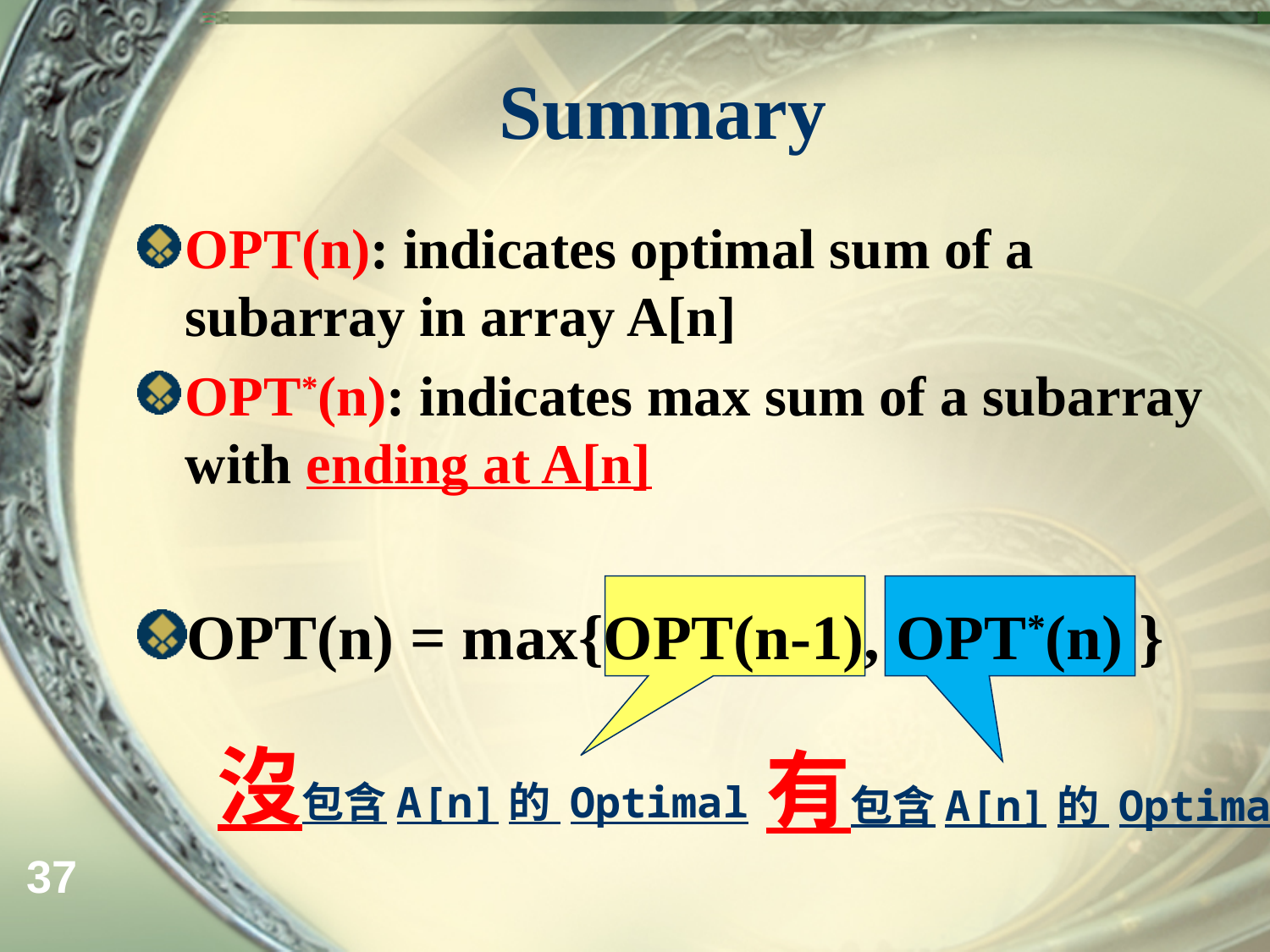

# Summary
OPT(n): indicates optimal sum of a subarray in array A[n]
OPT*(n): indicates max sum of a subarray with ending at A[n]

OPT(n) = max{OPT(n-1), OPT*(n) }

沒包含A[n]的 Optimal
有包含A[n]的 Optimal
37